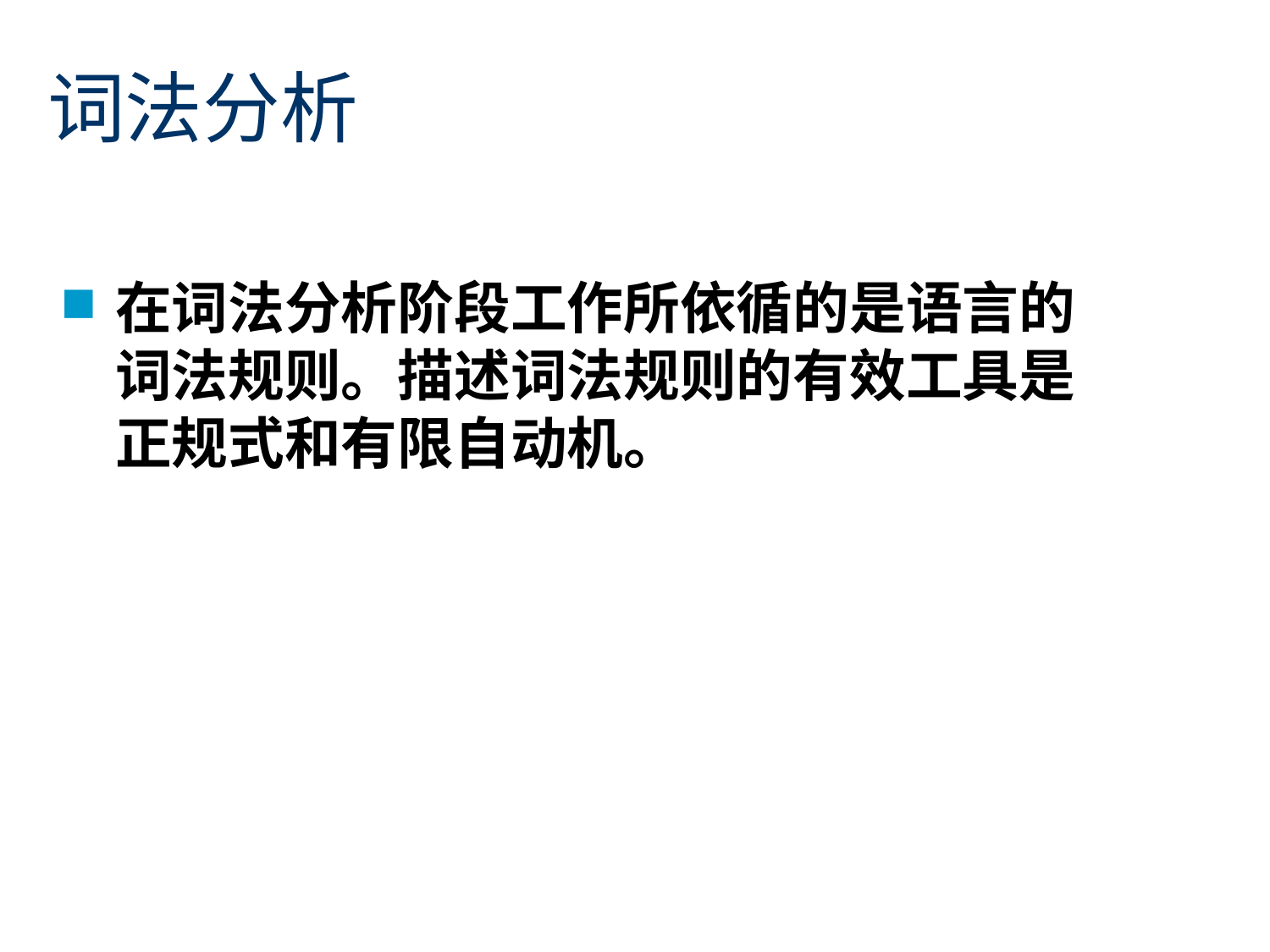

# 词法分析
在词法分析阶段工作所依循的是语言的词法规则。描述词法规则的有效工具是正规式和有限自动机。